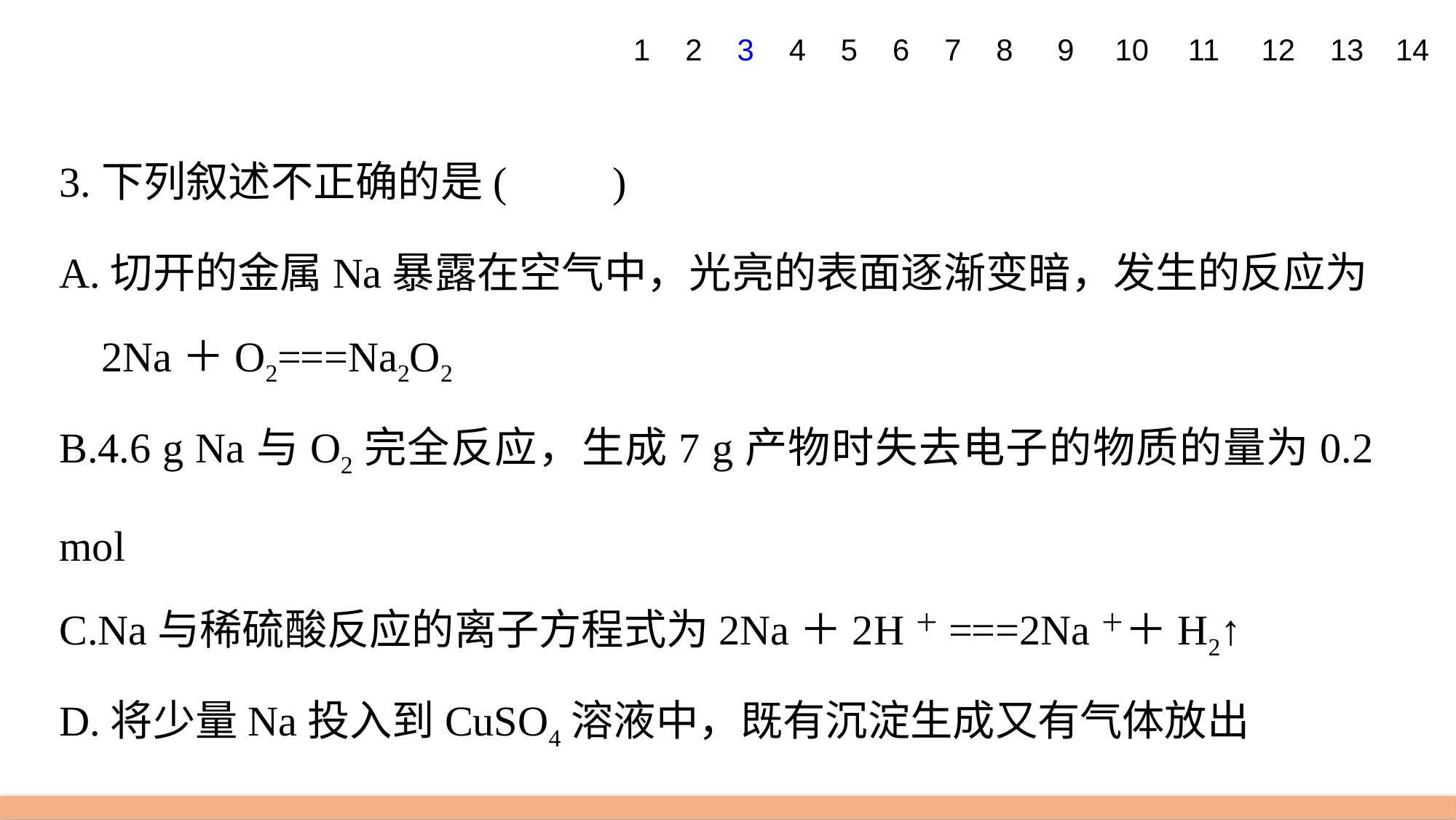

1
2
3
4
5
6
7
8
9
10
11
12
13
14
3.下列叙述不正确的是(　　)
A.切开的金属Na暴露在空气中，光亮的表面逐渐变暗，发生的反应为
    2Na＋O2===Na2O2
B.4.6 g Na与O2完全反应，生成7 g产物时失去电子的物质的量为0.2 mol
C.Na与稀硫酸反应的离子方程式为2Na＋2H＋===2Na＋＋H2↑
D.将少量Na投入到CuSO4溶液中，既有沉淀生成又有气体放出